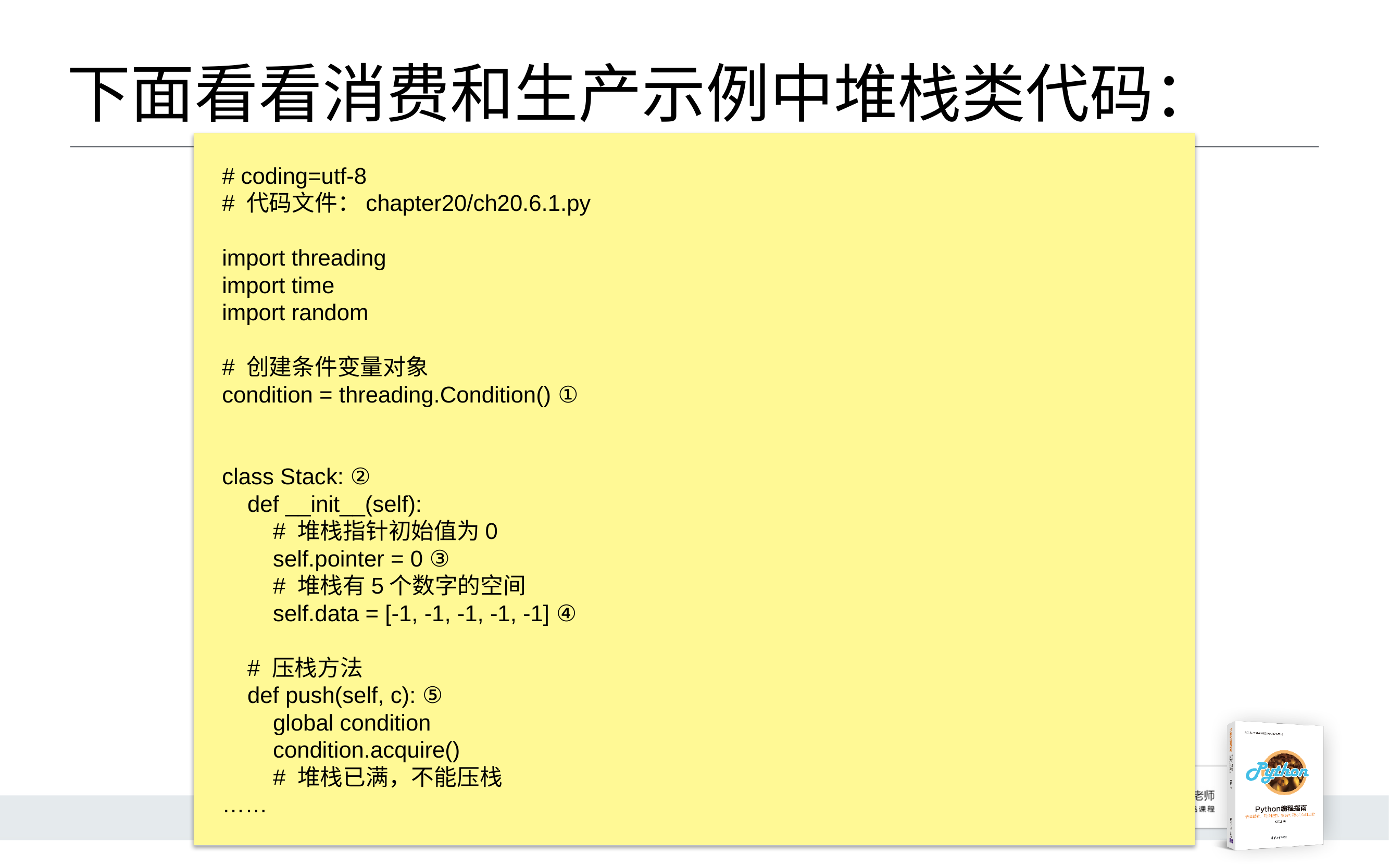

# 下面看看消费和生产示例中堆栈类代码：
# coding=utf-8
# 代码文件：chapter20/ch20.6.1.py

import threading
import time
import random

# 创建条件变量对象
condition = threading.Condition() ①

class Stack: ②
    def __init__(self):
        # 堆栈指针初始值为0
        self.pointer = 0 ③
        # 堆栈有5个数字的空间
        self.data = [-1, -1, -1, -1, -1] ④

    # 压栈方法
    def push(self, c): ⑤
        global condition
        condition.acquire()
        # 堆栈已满，不能压栈
……